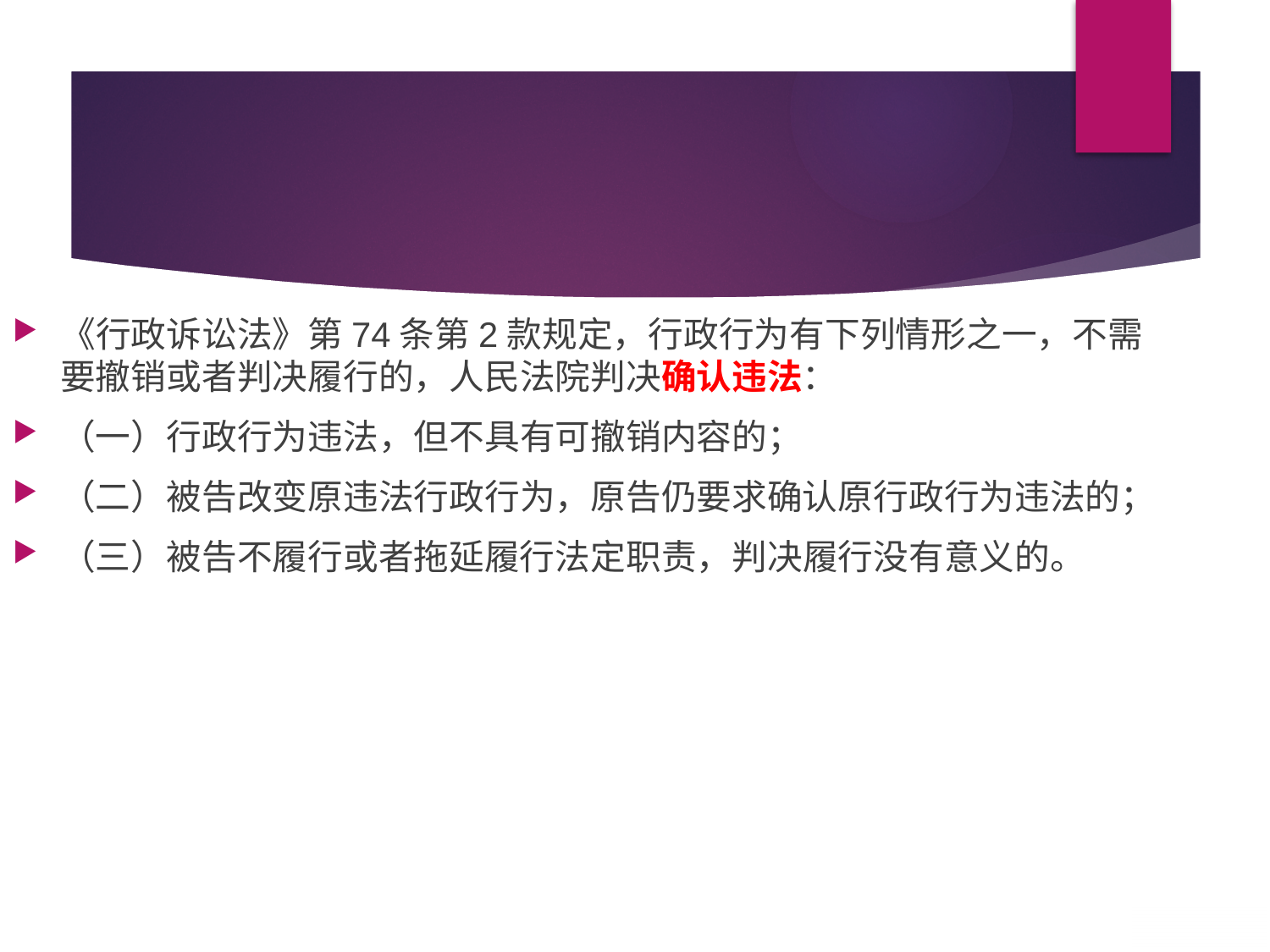

#
《行政诉讼法》第74条第2款规定，行政行为有下列情形之一，不需要撤销或者判决履行的，人民法院判决确认违法：
（一）行政行为违法，但不具有可撤销内容的；
（二）被告改变原违法行政行为，原告仍要求确认原行政行为违法的；
（三）被告不履行或者拖延履行法定职责，判决履行没有意义的。